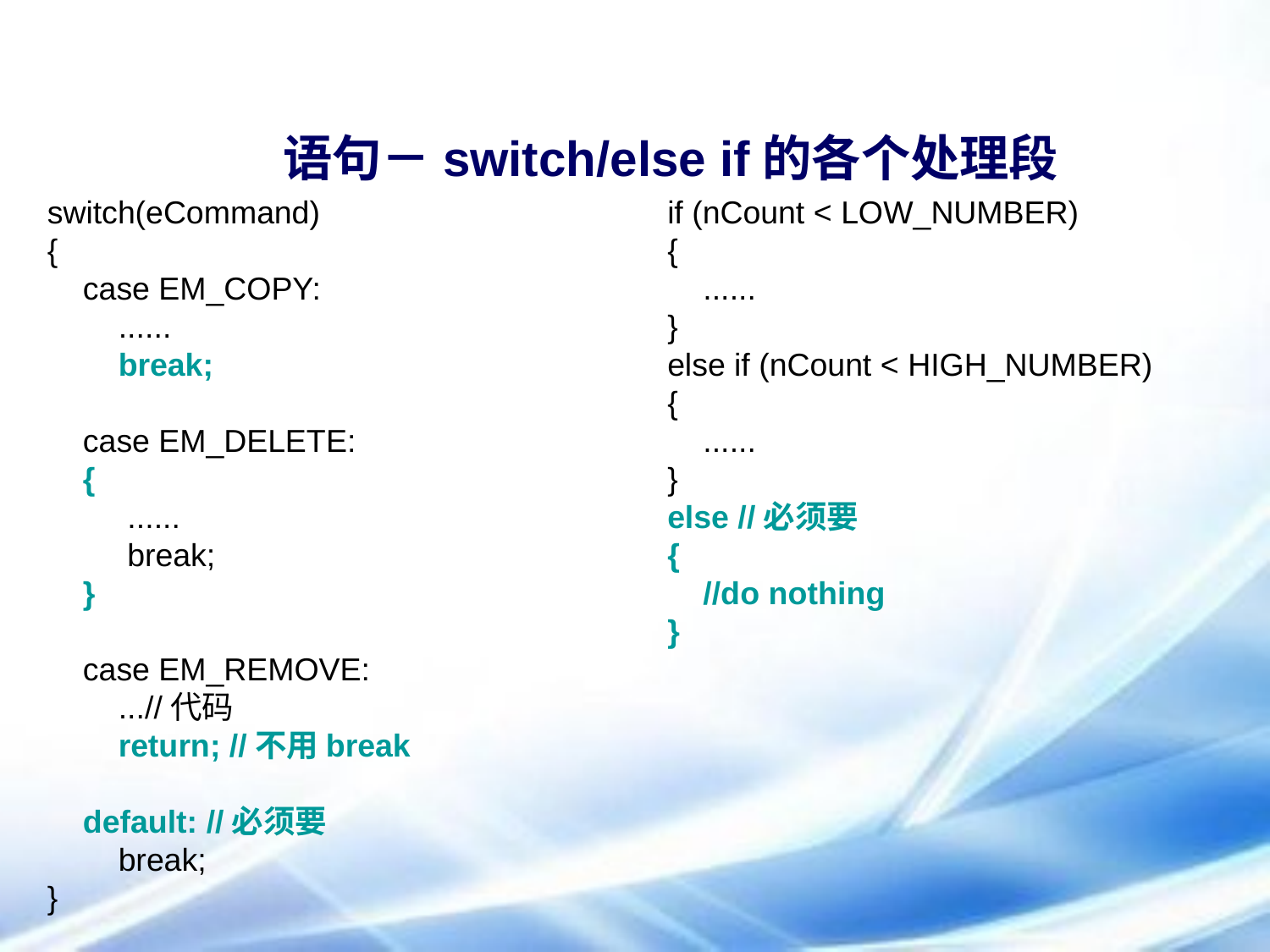

# 语句－switch/else if的各个处理段
switch(eCommand)
{
    case EM_COPY:
        ......
        break;

    case EM_DELETE:
    {
         ......
         break;
    }

    case EM_REMOVE:
        ...//代码
        return; //不用break

    default: //必须要
        break;
}
if (nCount < LOW_NUMBER)
{
    ......
}
else if (nCount < HIGH_NUMBER)
{
    ......
}
else //必须要
{
    //do nothing
}